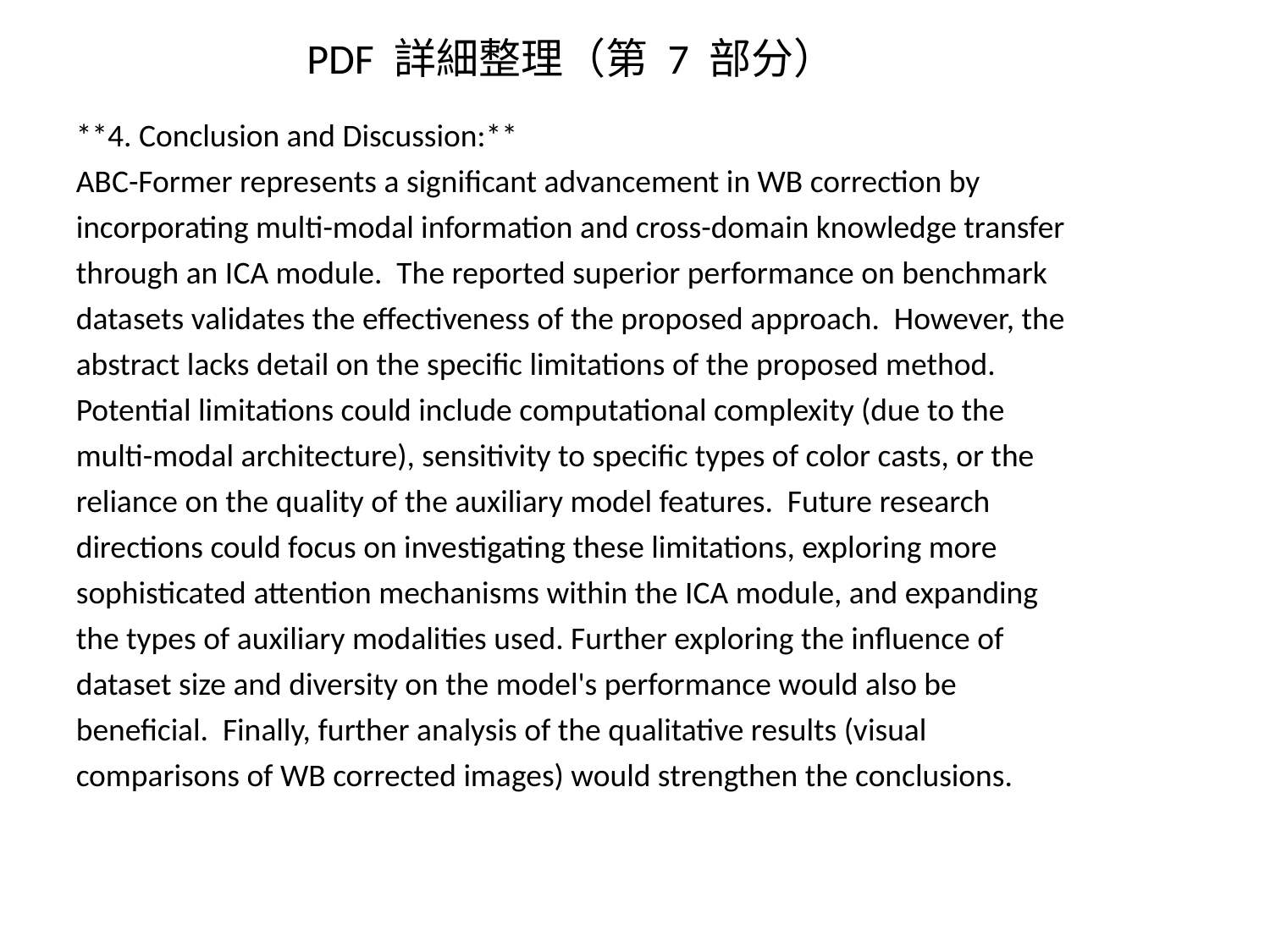

PDF 詳細整理（第 7 部分）

**4. Conclusion and Discussion:**
ABC-Former represents a significant advancement in WB correction by incorporating multi-modal information and cross-domain knowledge transfer through an ICA module.  The reported superior performance on benchmark datasets validates the effectiveness of the proposed approach.  However, the abstract lacks detail on the specific limitations of the proposed method.  Potential limitations could include computational complexity (due to the multi-modal architecture), sensitivity to specific types of color casts, or the reliance on the quality of the auxiliary model features.  Future research directions could focus on investigating these limitations, exploring more sophisticated attention mechanisms within the ICA module, and expanding the types of auxiliary modalities used. Further exploring the influence of dataset size and diversity on the model's performance would also be beneficial.  Finally, further analysis of the qualitative results (visual comparisons of WB corrected images) would strengthen the conclusions.